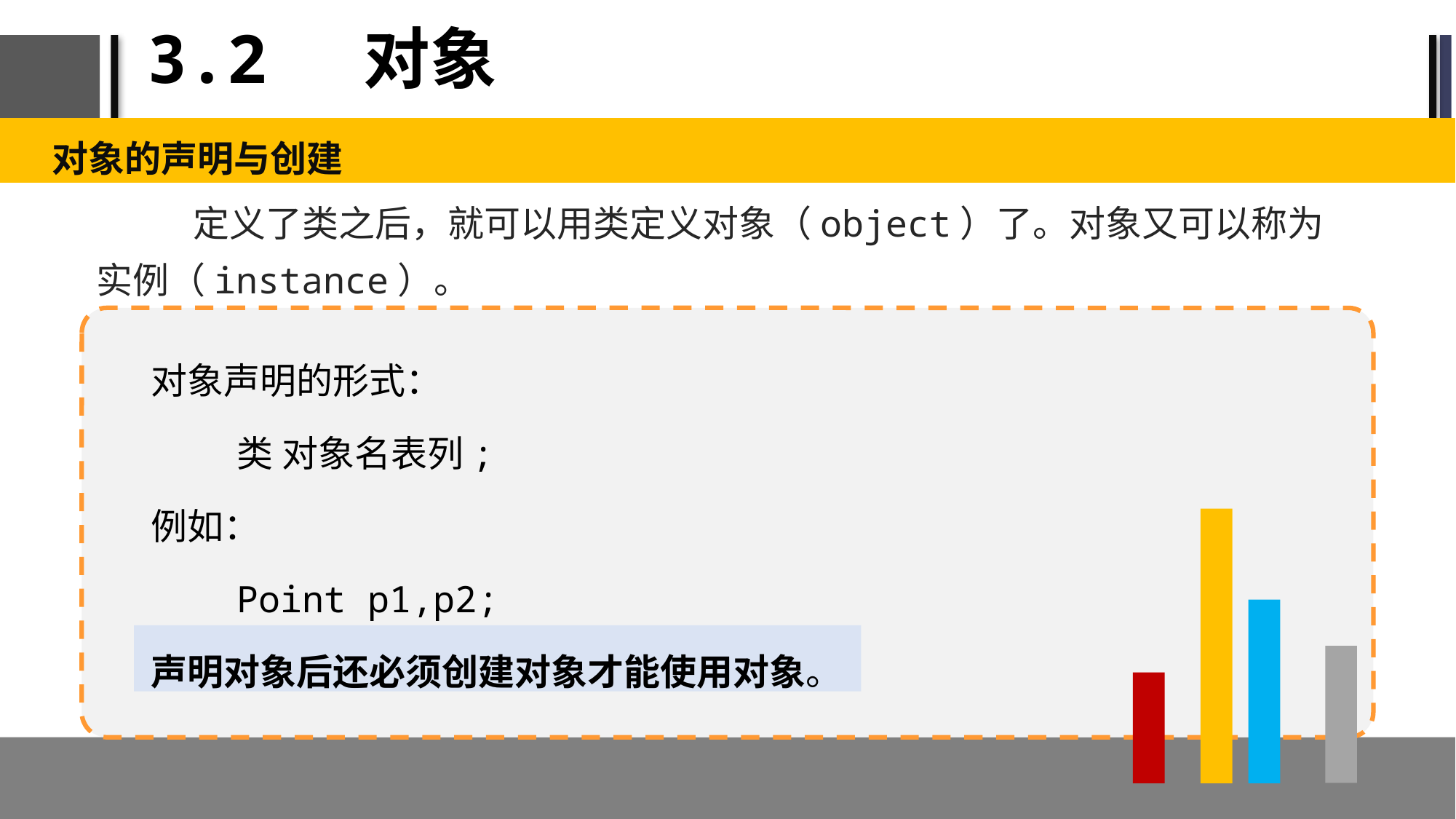

# 3.2  对象

对象的声明与创建
定义了类之后，就可以用类定义对象（object）了。对象又可以称为实例（instance）。

对象声明的形式：
类 对象名表列;
例如：
Point p1,p2;
声明对象后还必须创建对象才能使用对象。